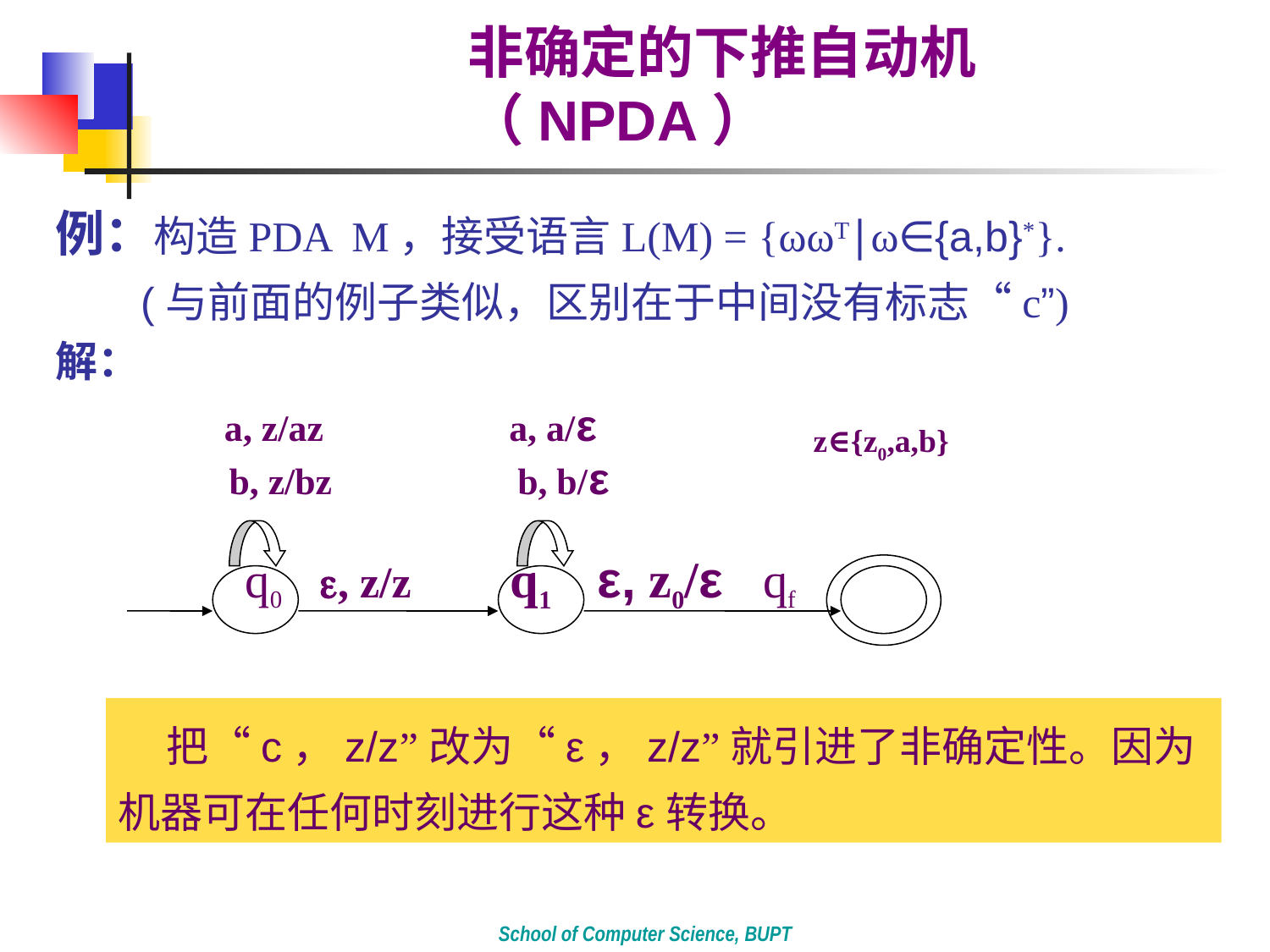

# 非确定的下推自动机（NPDA）
例：构造PDA  M，接受语言L(M) = {ωωT∣ω∈{a,b}*}.
	 (与前面的例子类似，区别在于中间没有标志“c”)
解：
 a, z/az                    a, a/ε
 b, z/bz                    b, b/ε

     q0       ε, z/z         q1    ε, z0/ε   qf
z∈{z0,a,b}
    把“c，z/z”改为“ε，z/z”就引进了非确定性。因为机器可在任何时刻进行这种ε转换。
School of Computer Science, BUPT
14